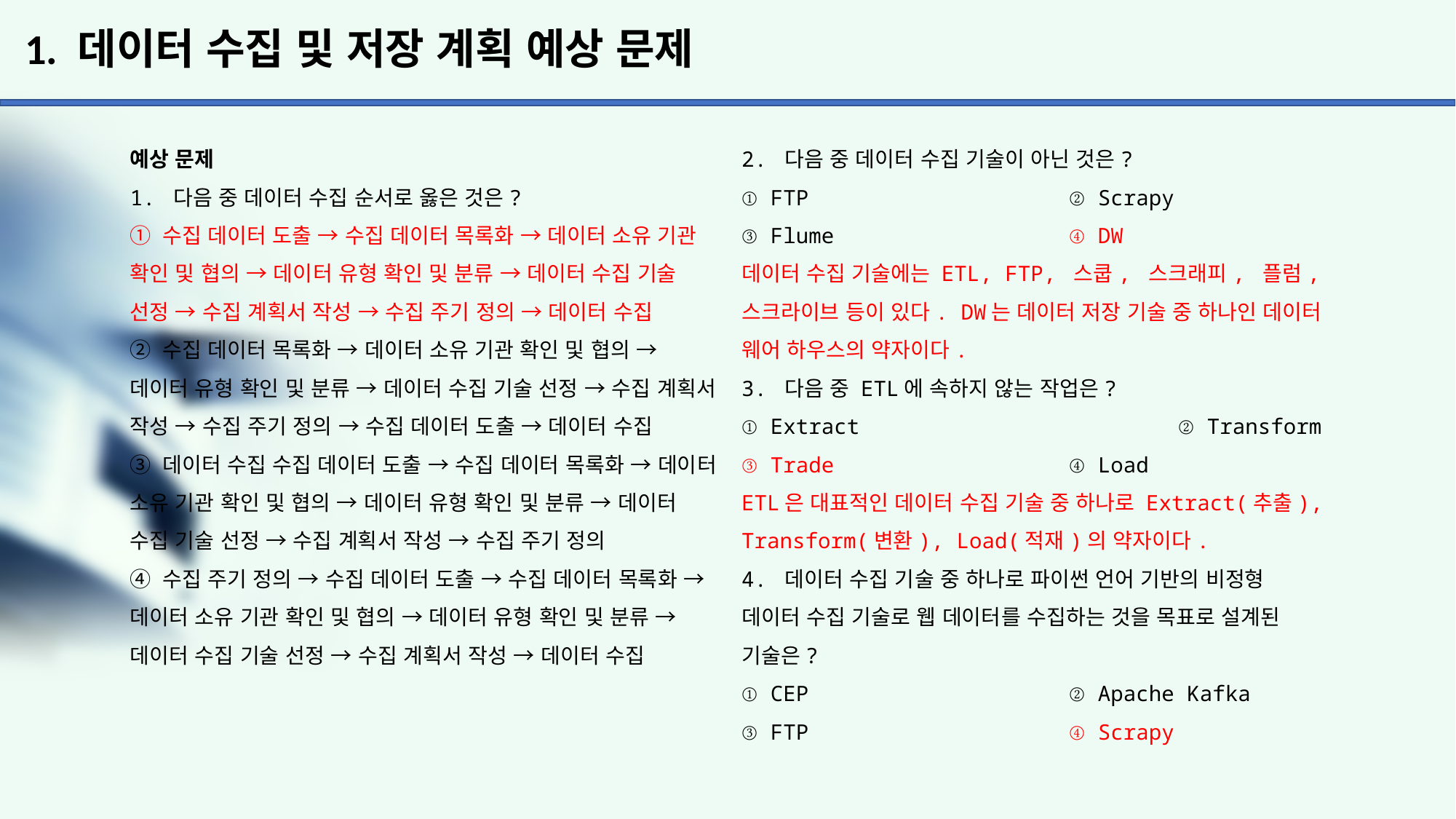

# 1. 데이터 수집 및 저장 계획 예상 문제
예상 문제
1. 다음 중 데이터 수집 순서로 옳은 것은?
① 수집 데이터 도출 → 수집 데이터 목록화 → 데이터 소유 기관 확인 및 협의 → 데이터 유형 확인 및 분류 → 데이터 수집 기술 선정 → 수집 계획서 작성 → 수집 주기 정의 → 데이터 수집
② 수집 데이터 목록화 → 데이터 소유 기관 확인 및 협의 → 데이터 유형 확인 및 분류 → 데이터 수집 기술 선정 → 수집 계획서 작성 → 수집 주기 정의 → 수집 데이터 도출 → 데이터 수집
③ 데이터 수집 수집 데이터 도출 → 수집 데이터 목록화 → 데이터 소유 기관 확인 및 협의 → 데이터 유형 확인 및 분류 → 데이터 수집 기술 선정 → 수집 계획서 작성 → 수집 주기 정의
④ 수집 주기 정의 → 수집 데이터 도출 → 수집 데이터 목록화 → 데이터 소유 기관 확인 및 협의 → 데이터 유형 확인 및 분류 → 데이터 수집 기술 선정 → 수집 계획서 작성 → 데이터 수집
2. 다음 중 데이터 수집 기술이 아닌 것은?
① FTP			② Scrapy
③ Flume			④ DW
데이터 수집 기술에는 ETL, FTP, 스쿱, 스크래피, 플럼, 스크라이브 등이 있다. DW는 데이터 저장 기술 중 하나인 데이터 웨어 하우스의 약자이다.
3. 다음 중 ETL에 속하지 않는 작업은?
① Extract			② Transform
③ Trade			④ Load
ETL은 대표적인 데이터 수집 기술 중 하나로 Extract(추출),
Transform(변환), Load(적재)의 약자이다.
4. 데이터 수집 기술 중 하나로 파이썬 언어 기반의 비정형 데이터 수집 기술로 웹 데이터를 수집하는 것을 목표로 설계된 기술은?
① CEP			② Apache Kafka
③ FTP			④ Scrapy